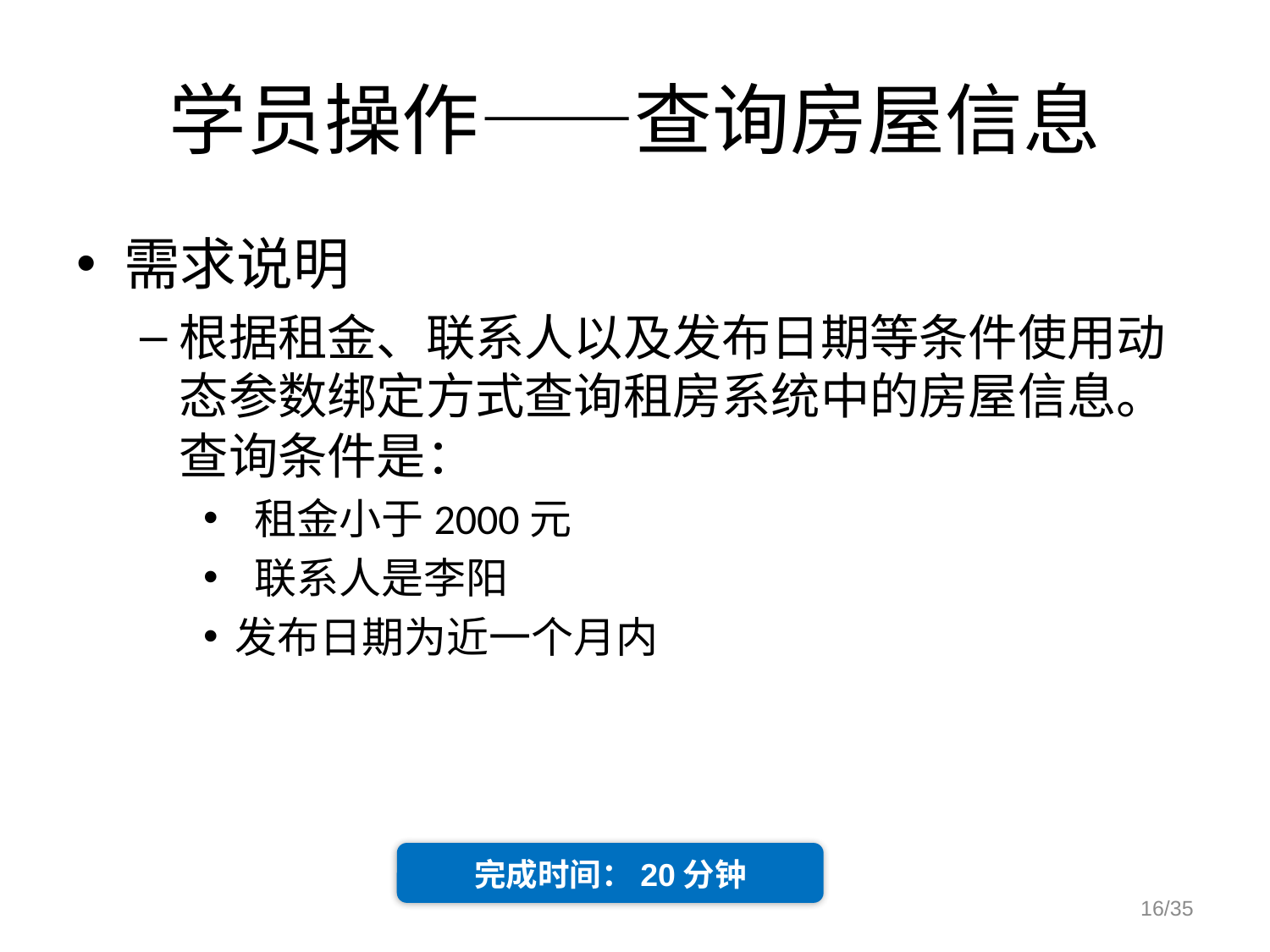

# 学员操作——查询房屋信息
需求说明
根据租金、联系人以及发布日期等条件使用动态参数绑定方式查询租房系统中的房屋信息。查询条件是：
 租金小于2000元
 联系人是李阳
发布日期为近一个月内

完成时间：20分钟
16/35